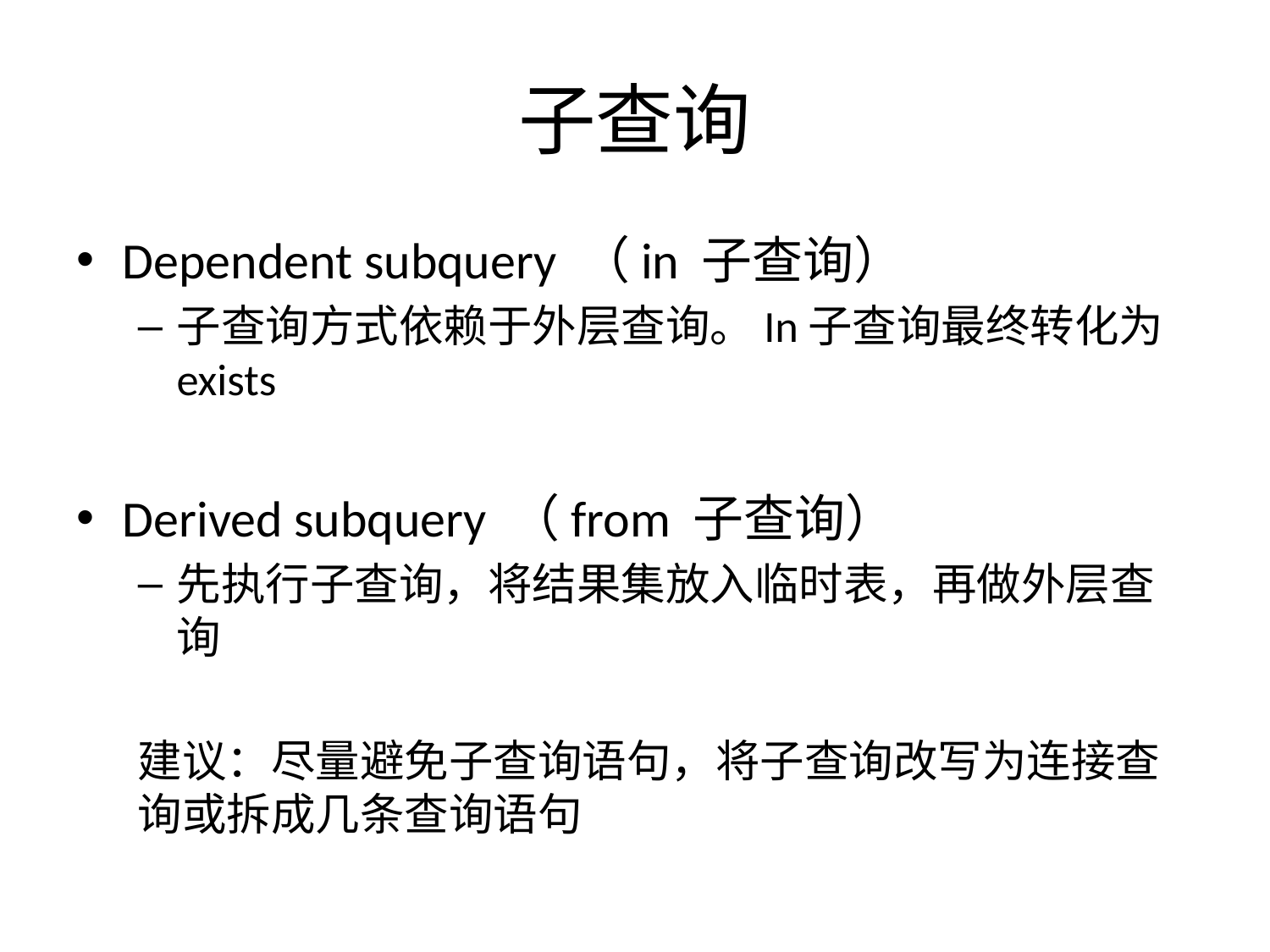

# 子查询
Dependent subquery （in 子查询）
子查询方式依赖于外层查询。In子查询最终转化为exists

Derived subquery （from 子查询）
先执行子查询，将结果集放入临时表，再做外层查询

建议：尽量避免子查询语句，将子查询改写为连接查询或拆成几条查询语句